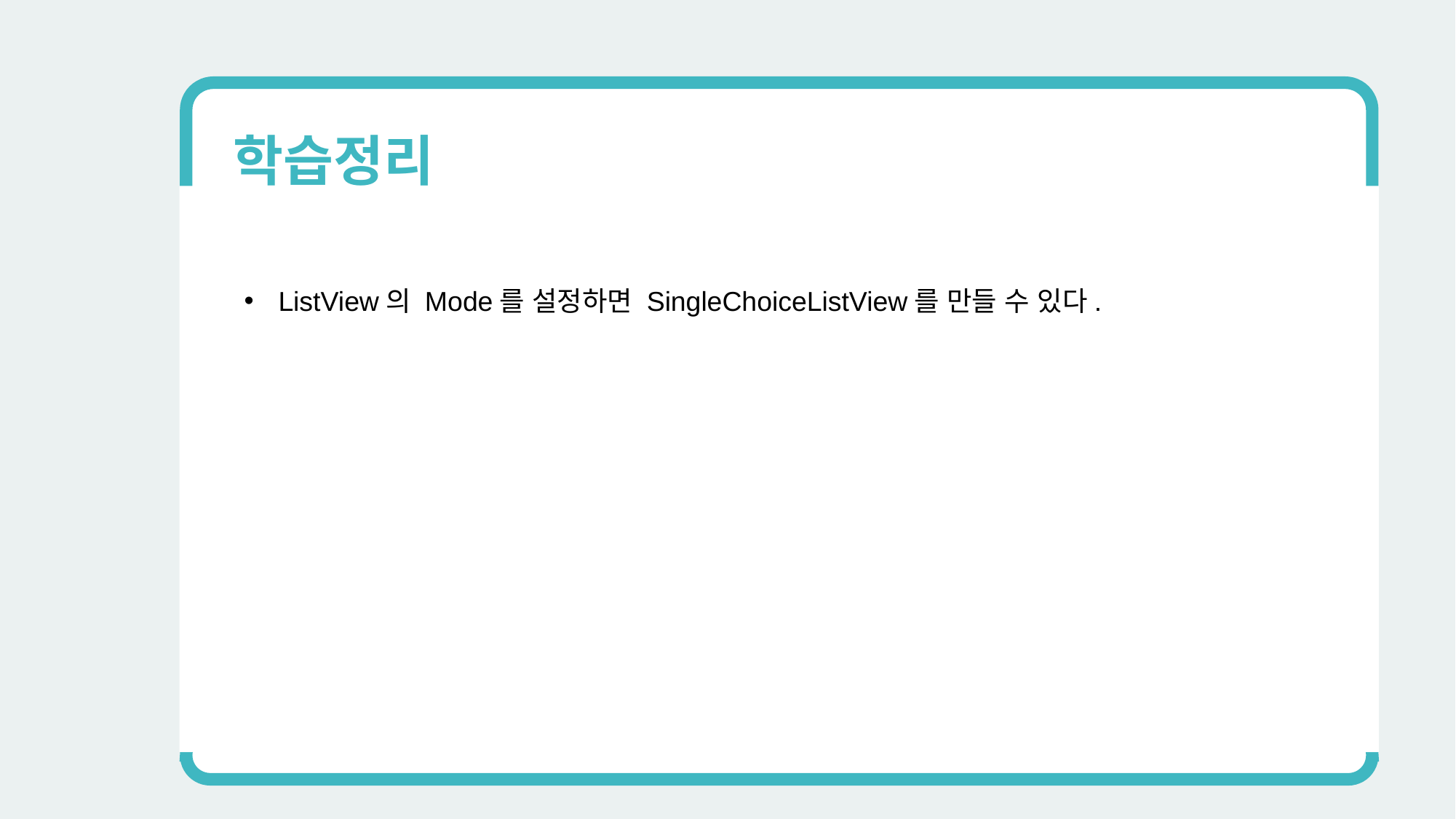

학습정리

ListView의 Mode를 설정하면 SingleChoiceListView를 만들 수 있다.